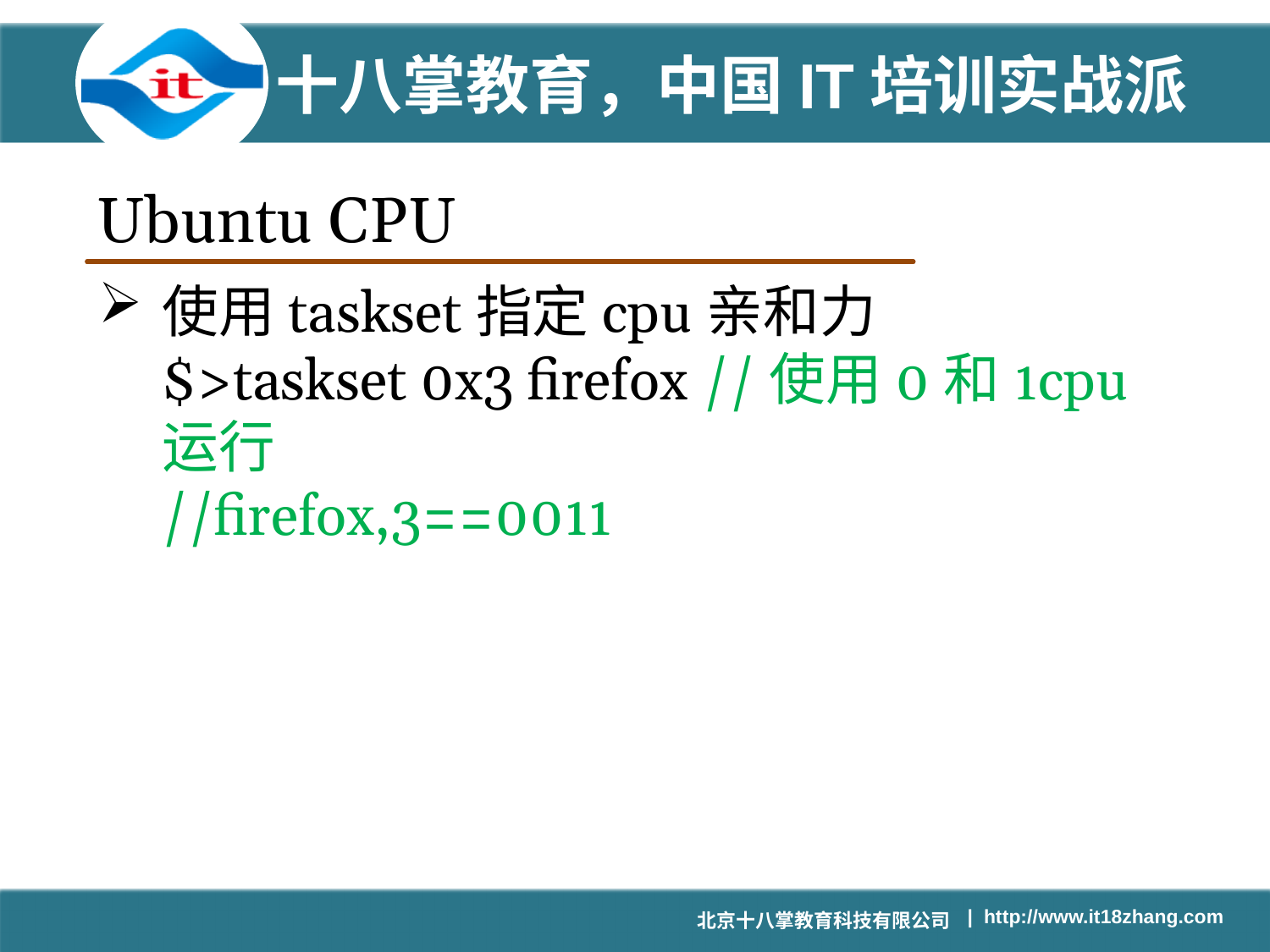

# Ubuntu CPU
使用taskset指定cpu亲和力
$>taskset 0x3 firefox //使用0和1cpu运行				       //firefox,3==0011